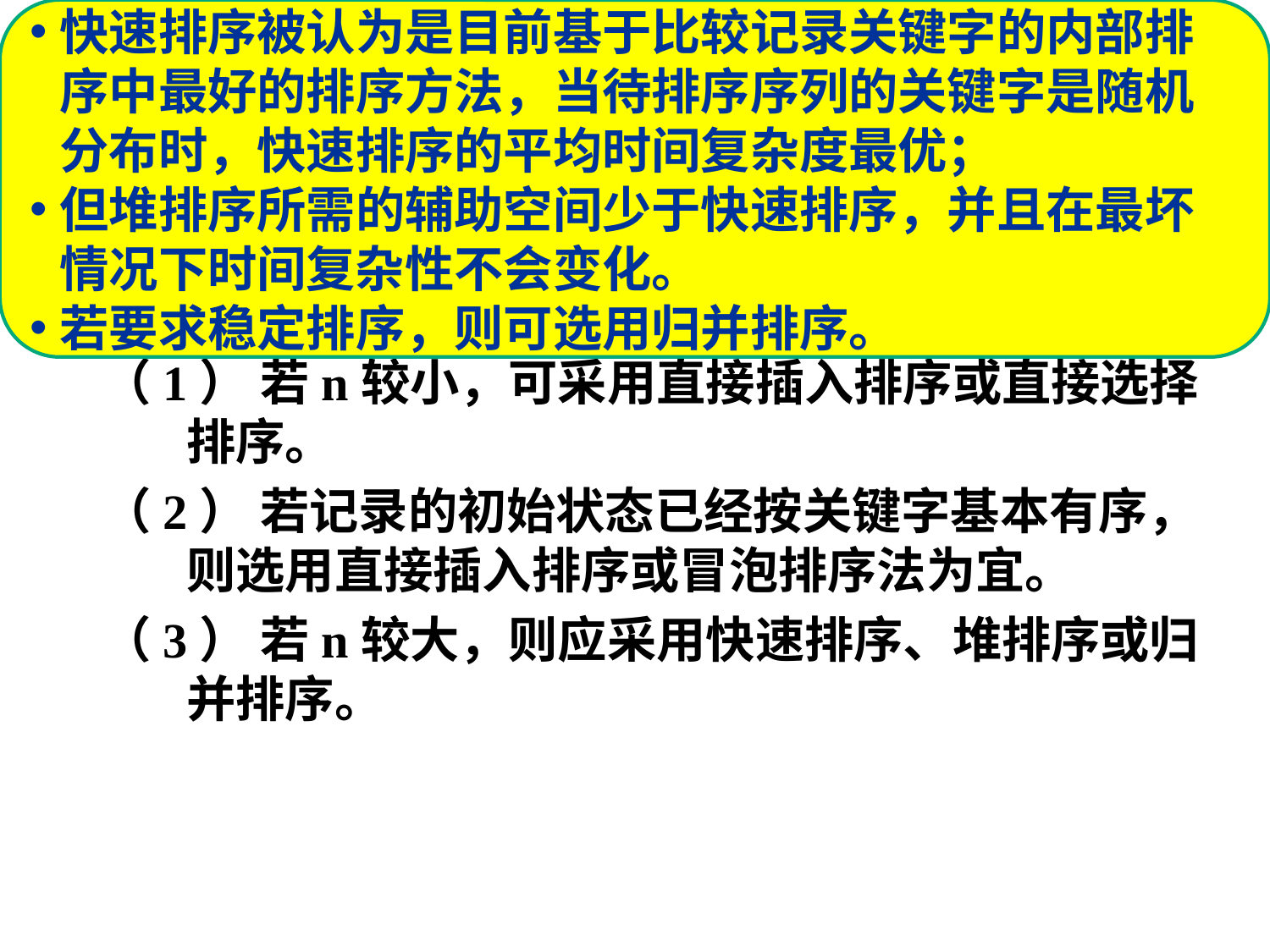

快速排序被认为是目前基于比较记录关键字的内部排序中最好的排序方法，当待排序序列的关键字是随机分布时，快速排序的平均时间复杂度最优；
但堆排序所需的辅助空间少于快速排序，并且在最坏情况下时间复杂性不会变化。
若要求稳定排序，则可选用归并排序。
# 合理选择排序算法
依据这些条件，可得出如下几点结论：
（1） 若n较小，可采用直接插入排序或直接选择排序。
（2） 若记录的初始状态已经按关键字基本有序，则选用直接插入排序或冒泡排序法为宜。
（3） 若n较大，则应采用快速排序、堆排序或归并排序。

82